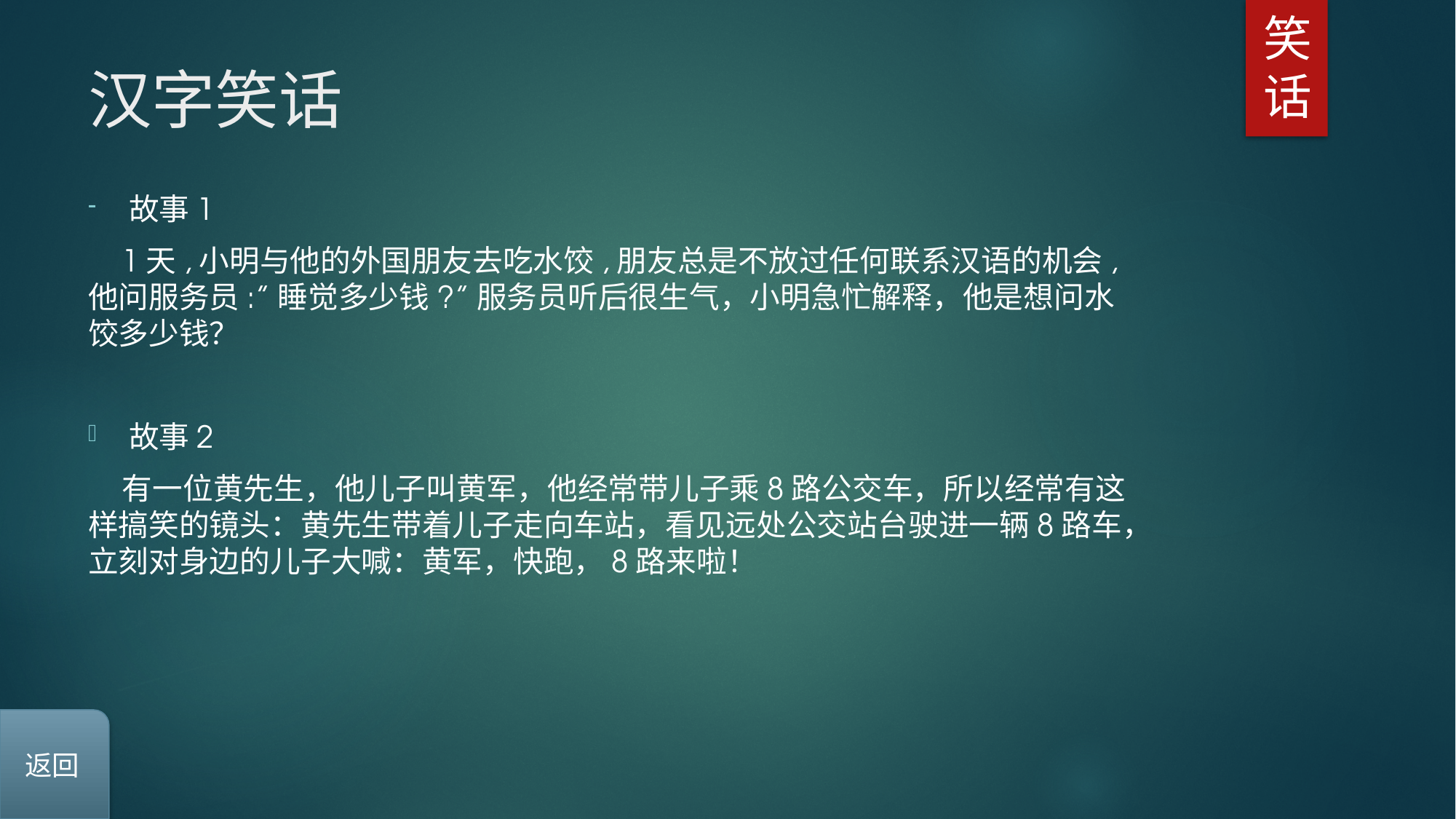

笑
话
# 汉字笑话
故事1
    1天,小明与他的外国朋友去吃水饺,朋友总是不放过任何联系汉语的机会,他问服务员:”睡觉多少钱?”服务员听后很生气，小明急忙解释，他是想问水饺多少钱？

故事2
    有一位黄先生，他儿子叫黄军，他经常带儿子乘8路公交车，所以经常有这样搞笑的镜头：黄先生带着儿子走向车站，看见远处公交站台驶进一辆8路车，立刻对身边的儿子大喊：黄军，快跑，8路来啦！
返回